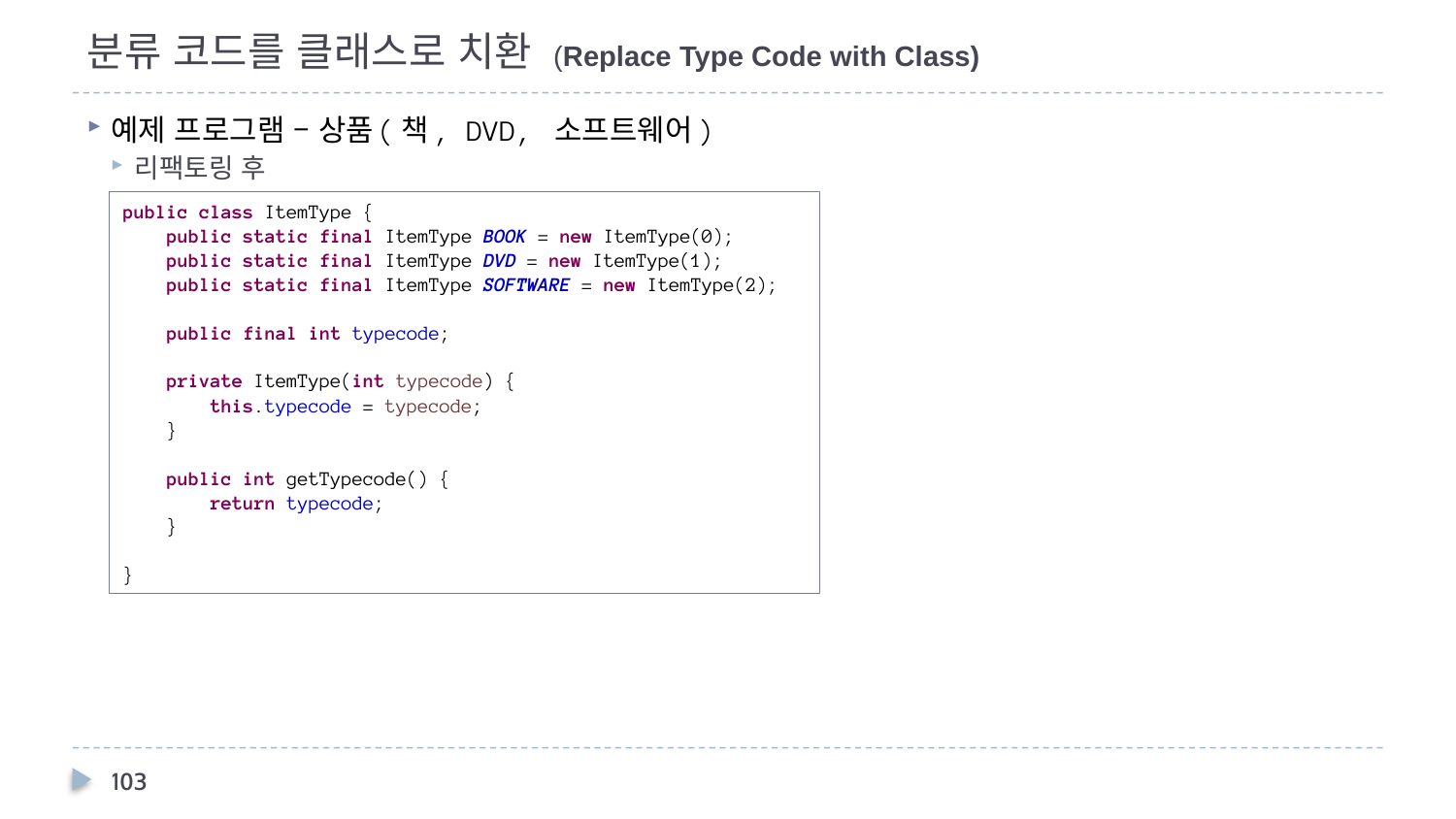

# 분류 코드를 클래스로 치환 (Replace Type Code with Class)
예제 프로그램 – 상품(책, DVD, 소프트웨어)
리팩토링 후
public class ItemType {
    public static final ItemType BOOK = new ItemType(0);
    public static final ItemType DVD = new ItemType(1);
    public static final ItemType SOFTWARE = new ItemType(2);

    public final int typecode;

    private ItemType(int typecode) {
        this.typecode = typecode;
    }

    public int getTypecode() {
        return typecode;
    }

}
103